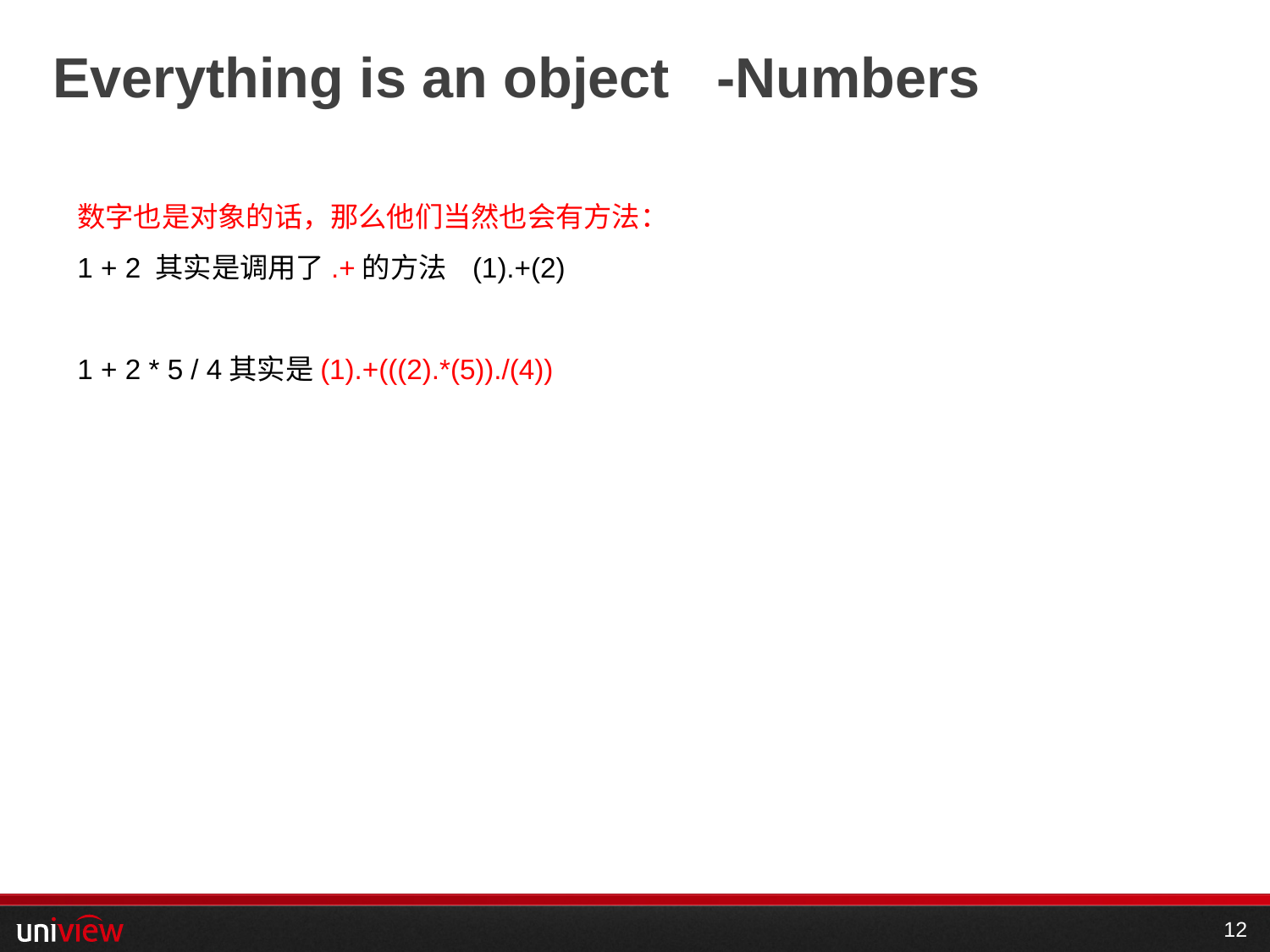

# Everything is an object   -Numbers
数字也是对象的话，那么他们当然也会有方法：
1 + 2 其实是调用了.+的方法   (1).+(2)

1 + 2 * 5 / 4其实是(1).+(((2).*(5))./(4))